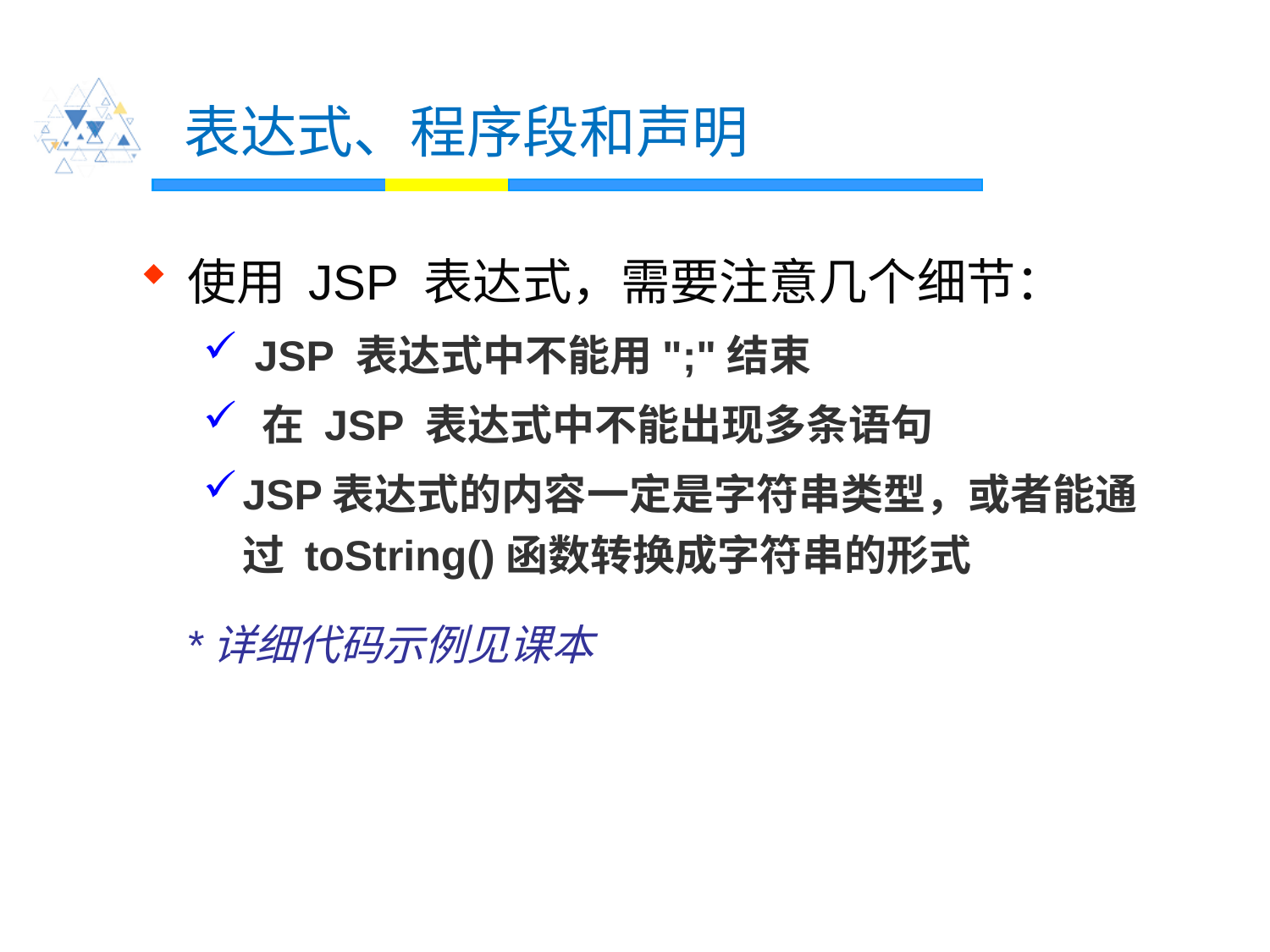

# 表达式、程序段和声明
使用 JSP 表达式，需要注意几个细节：
 JSP 表达式中不能用";"结束
 在 JSP 表达式中不能出现多条语句
JSP表达式的内容一定是字符串类型，或者能通过 toString()函数转换成字符串的形式
   *详细代码示例见课本